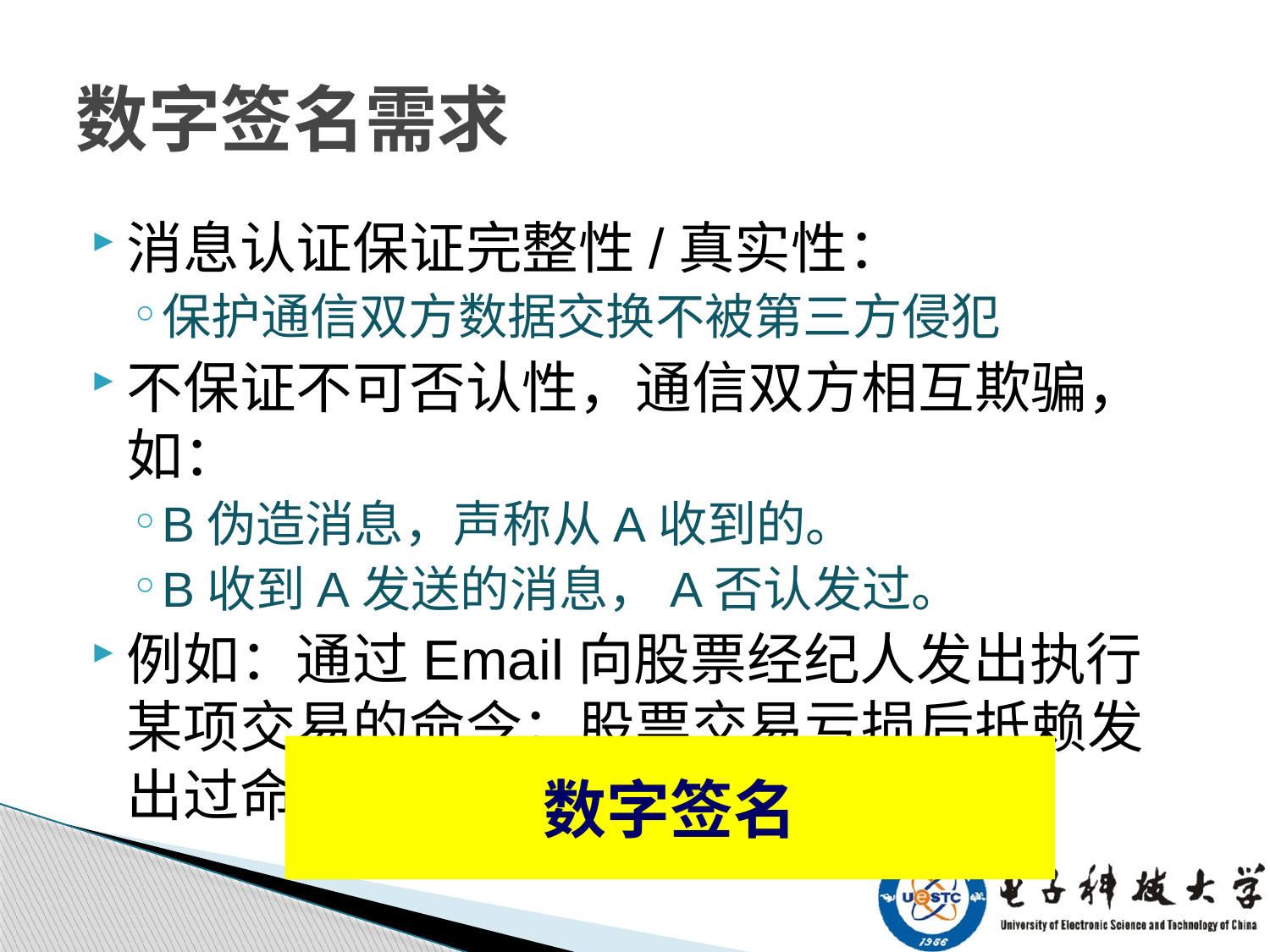

# 数字签名需求
消息认证保证完整性/真实性：
保护通信双方数据交换不被第三方侵犯
不保证不可否认性，通信双方相互欺骗，如：
B伪造消息，声称从A收到的。
B收到A发送的消息，A否认发过。
例如：通过Email向股票经纪人发出执行某项交易的命令；股票交易亏损后抵赖发出过命令。
数字签名